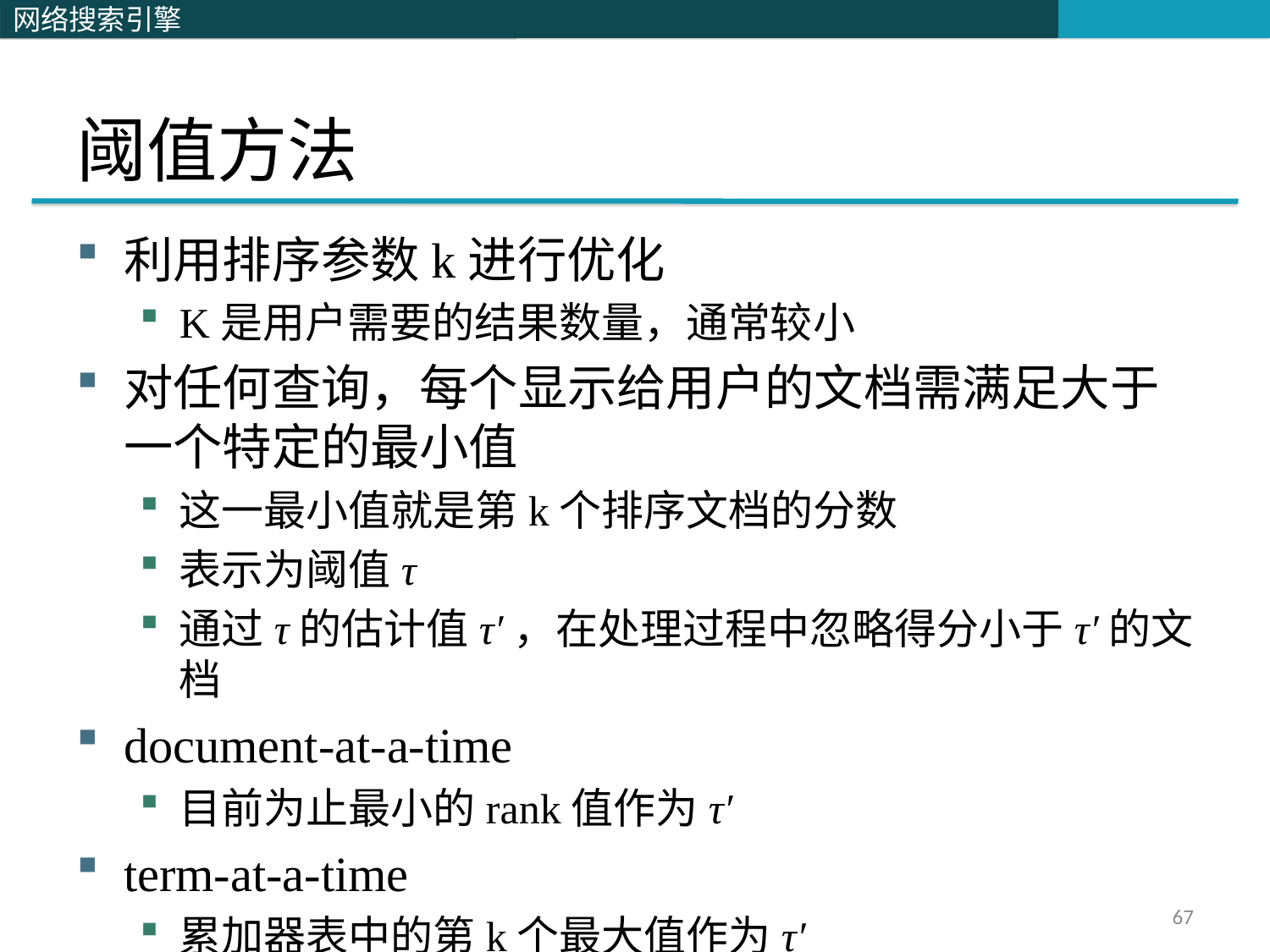

# 阈值方法
利用排序参数k进行优化
K是用户需要的结果数量，通常较小
对任何查询，每个显示给用户的文档需满足大于一个特定的最小值
这一最小值就是第k个排序文档的分数
表示为阈值τ
通过τ的估计值τ′，在处理过程中忽略得分小于τ′的文档
document-at-a-time
目前为止最小的rank值作为τ′
term-at-a-time
累加器表中的第k个最大值作为τ′
67